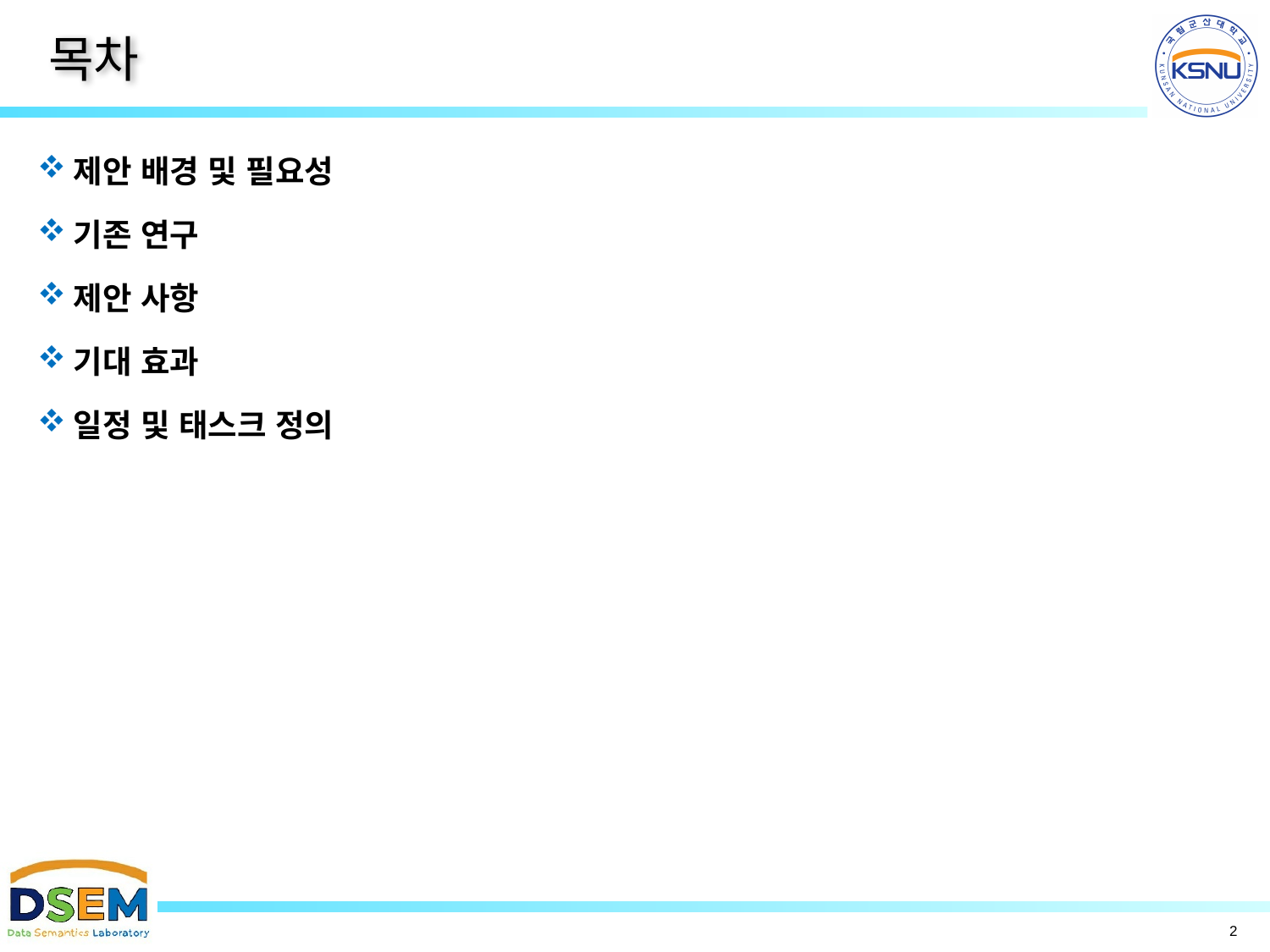

# 목차
제안 배경 및 필요성
기존 연구
제안 사항
기대 효과
일정 및 태스크 정의
2